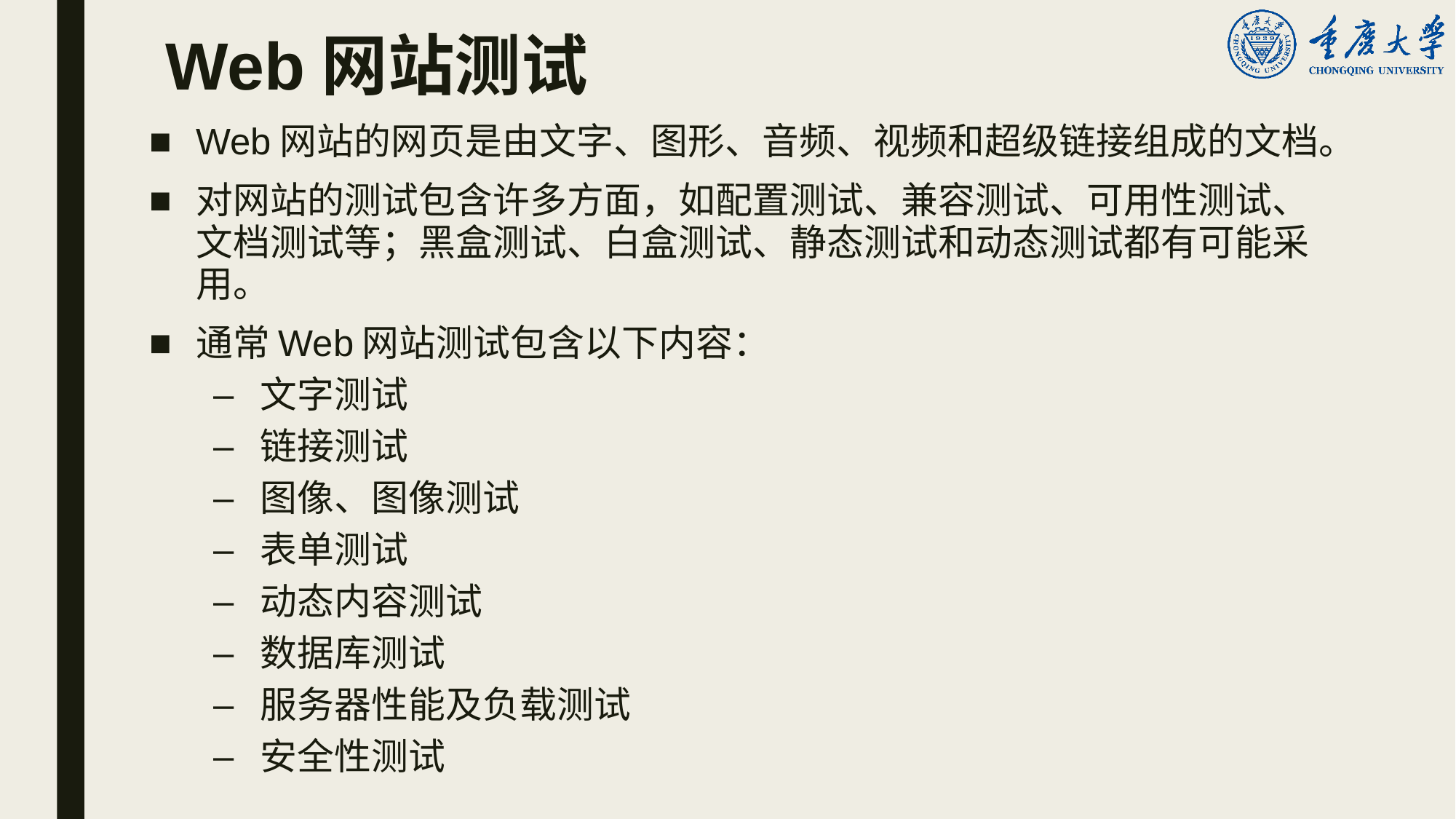

# Web网站测试
Web网站的网页是由文字、图形、音频、视频和超级链接组成的文档。
对网站的测试包含许多方面，如配置测试、兼容测试、可用性测试、文档测试等；黑盒测试、白盒测试、静态测试和动态测试都有可能采用。
通常Web网站测试包含以下内容：
文字测试
链接测试
图像、图像测试
表单测试
动态内容测试
数据库测试
服务器性能及负载测试
安全性测试